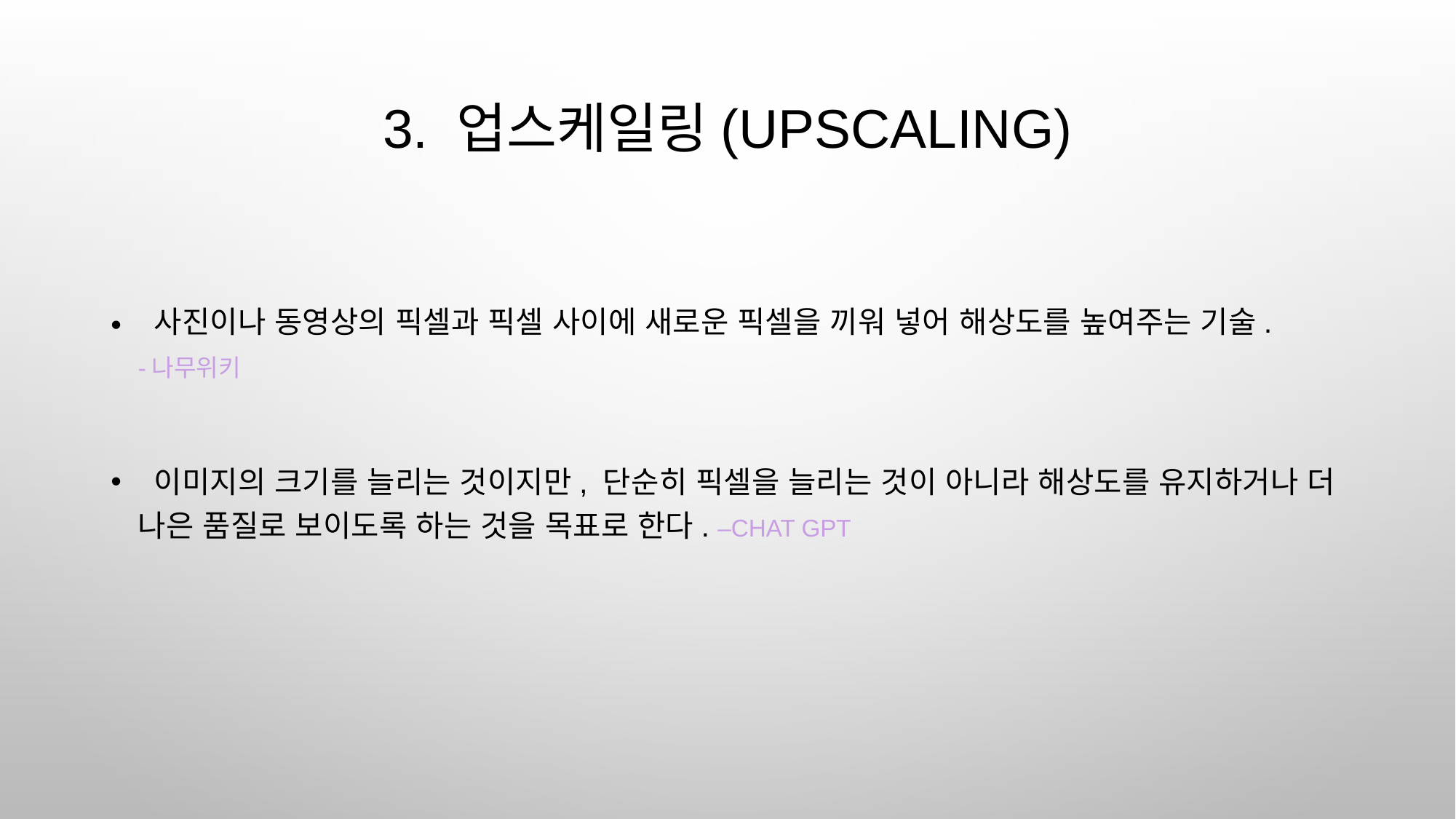

# 3. 업스케일링(Upscaling)

 사진이나 동영상의 픽셀과 픽셀 사이에 새로운 픽셀을 끼워 넣어 해상도를 높여주는 기술.
-나무위키

 이미지의 크기를 늘리는 것이지만, 단순히 픽셀을 늘리는 것이 아니라 해상도를 유지하거나 더 나은 품질로 보이도록 하는 것을 목표로 한다. –Chat gpt